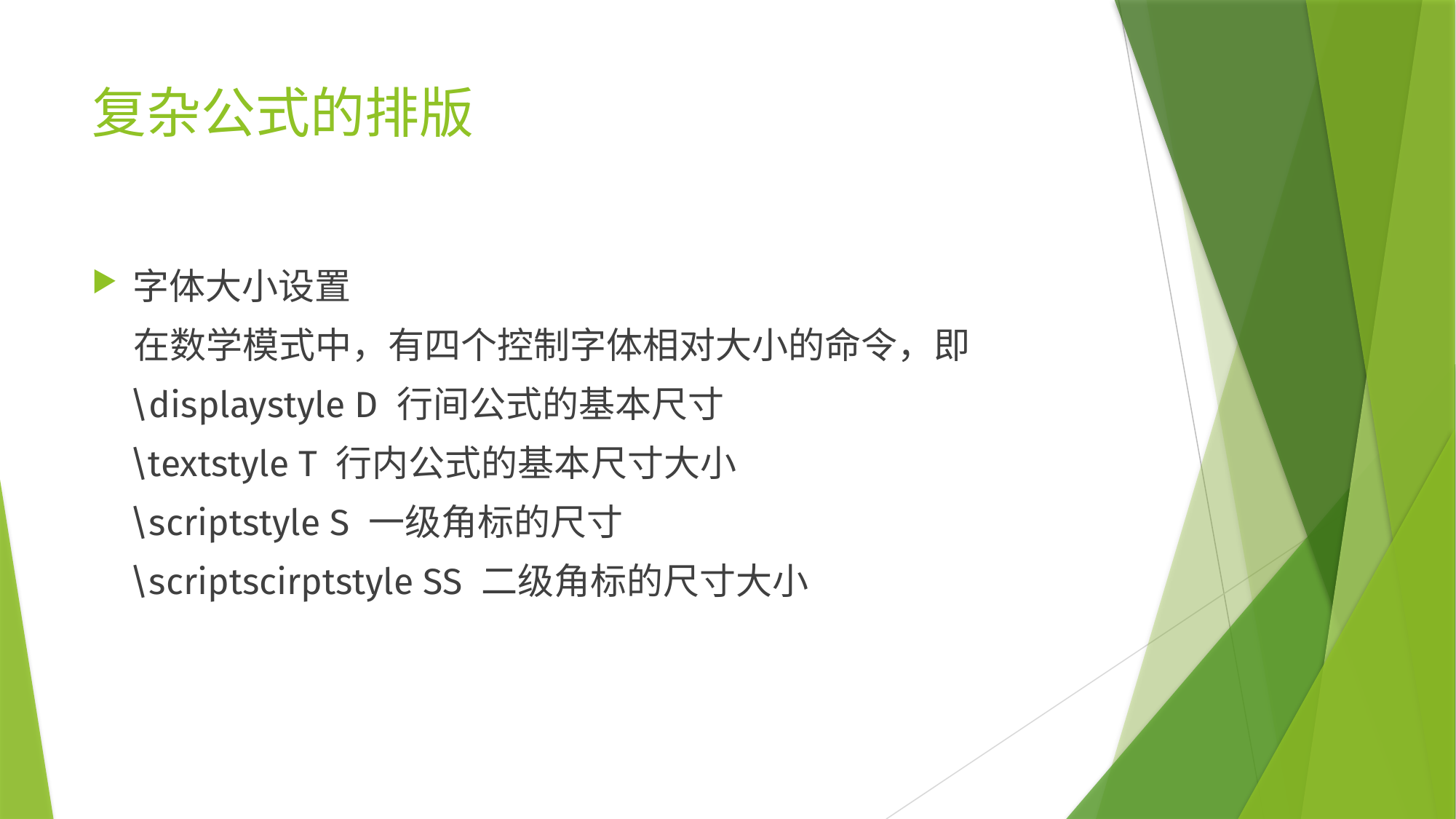

# 复杂公式的排版
字体大小设置
    在数学模式中，有四个控制字体相对大小的命令，即
    \displaystyle D 行间公式的基本尺寸
    \textstyle T 行内公式的基本尺寸大小
    \scriptstyle S 一级角标的尺寸
    \scriptscirptstyle SS 二级角标的尺寸大小